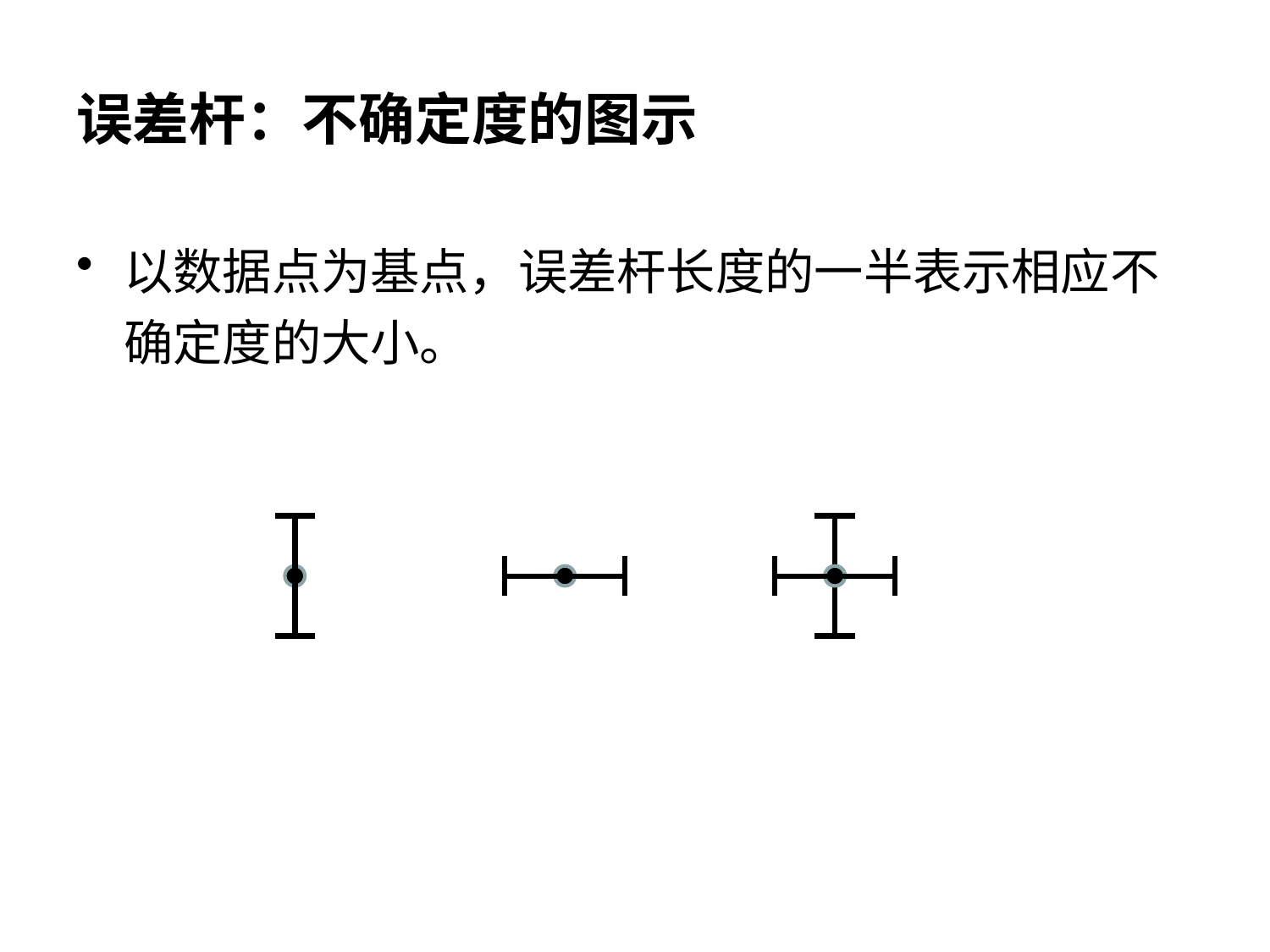

# 误差杆：不确定度的图示
以数据点为基点，误差杆长度的一半表示相应不确定度的大小。